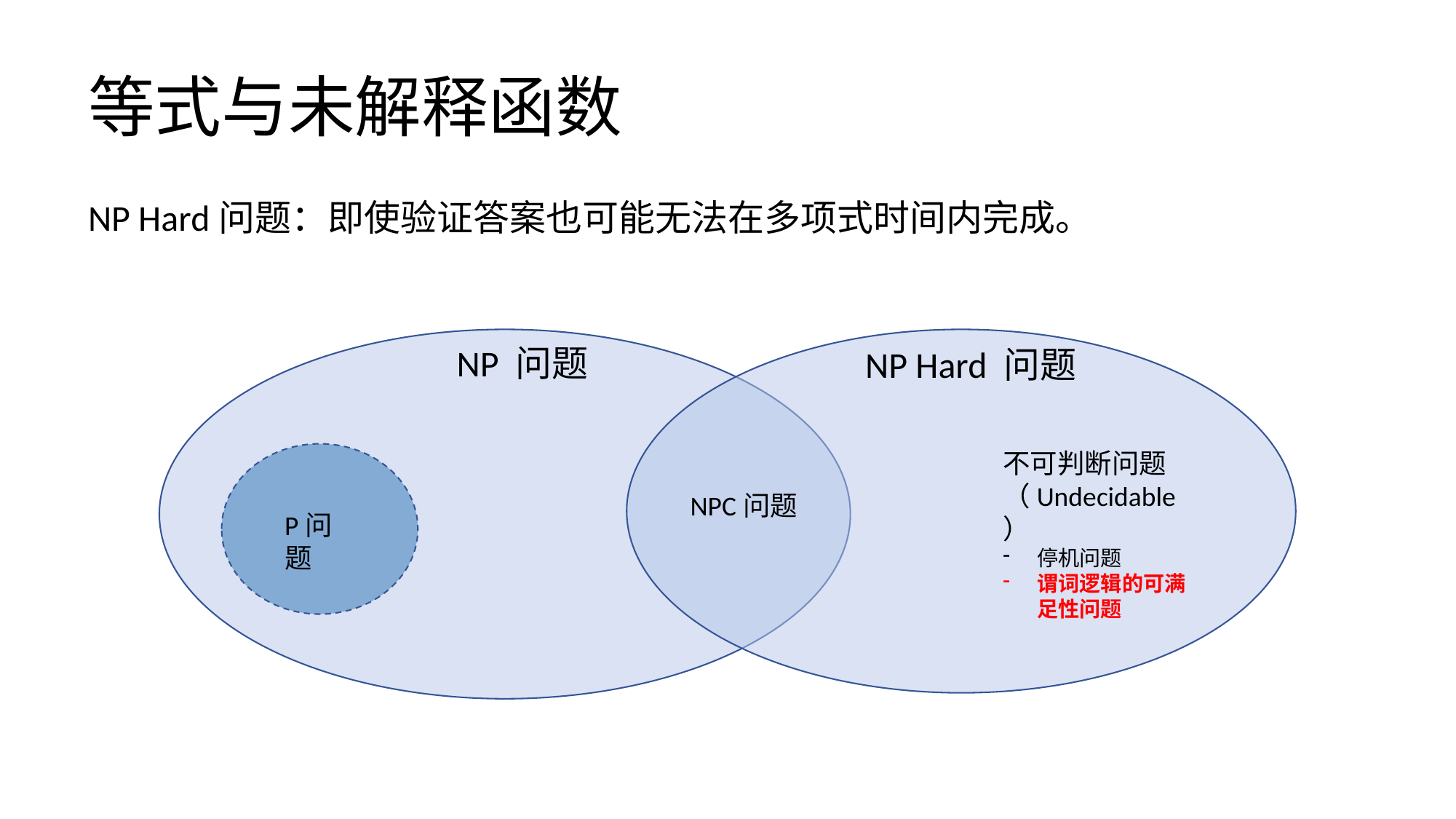

# 等式与未解释函数
NP Hard问题：即使验证答案也可能无法在多项式时间内完成。

NP 问题
 NP Hard 问题
不可判断问题
（Undecidable）
停机问题
谓词逻辑的可满足性问题

NPC问题
P问题